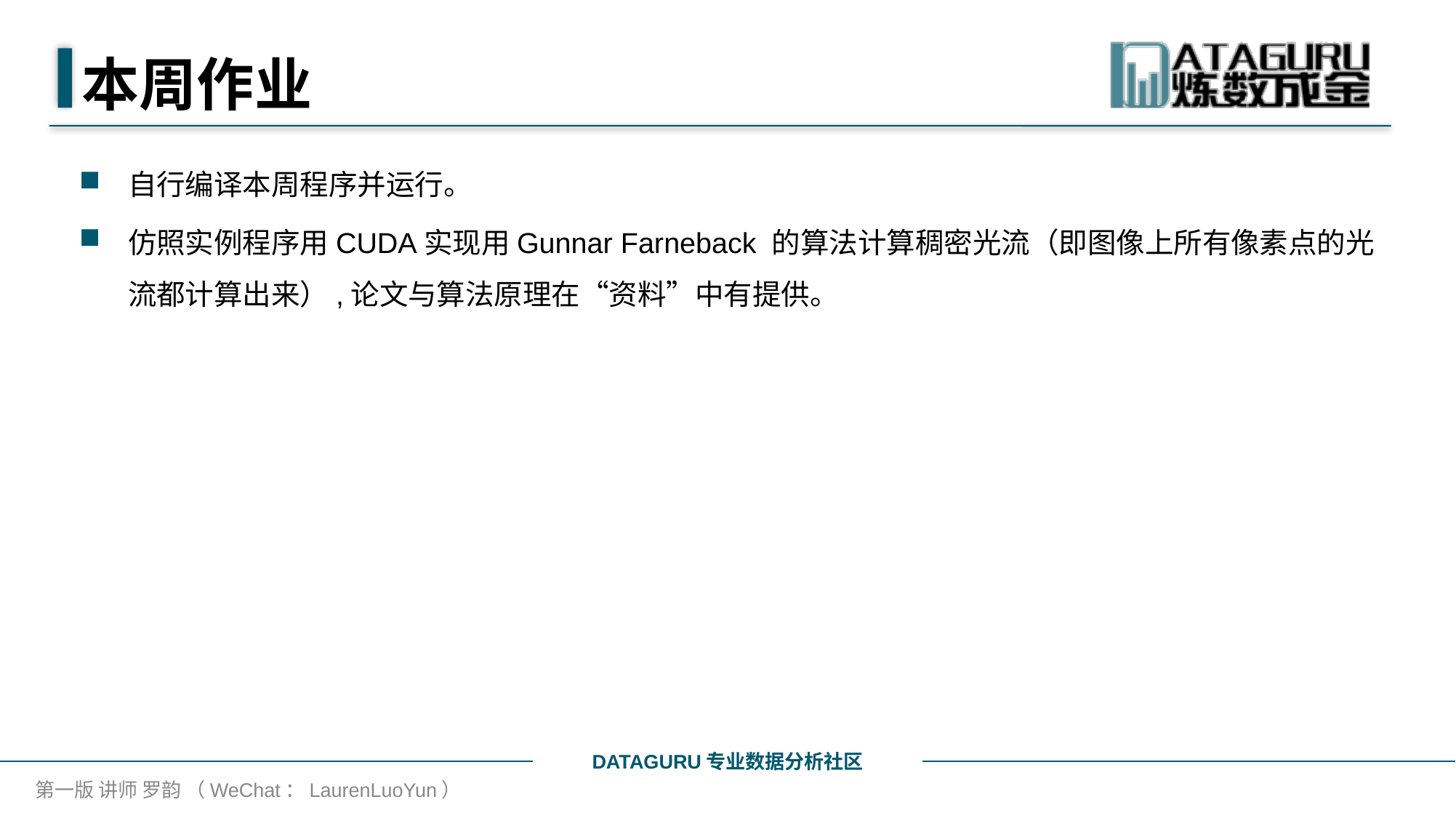

# 本周作业
自行编译本周程序并运行。
仿照实例程序用CUDA实现用Gunnar Farneback 的算法计算稠密光流（即图像上所有像素点的光流都计算出来）,论文与算法原理在“资料”中有提供。